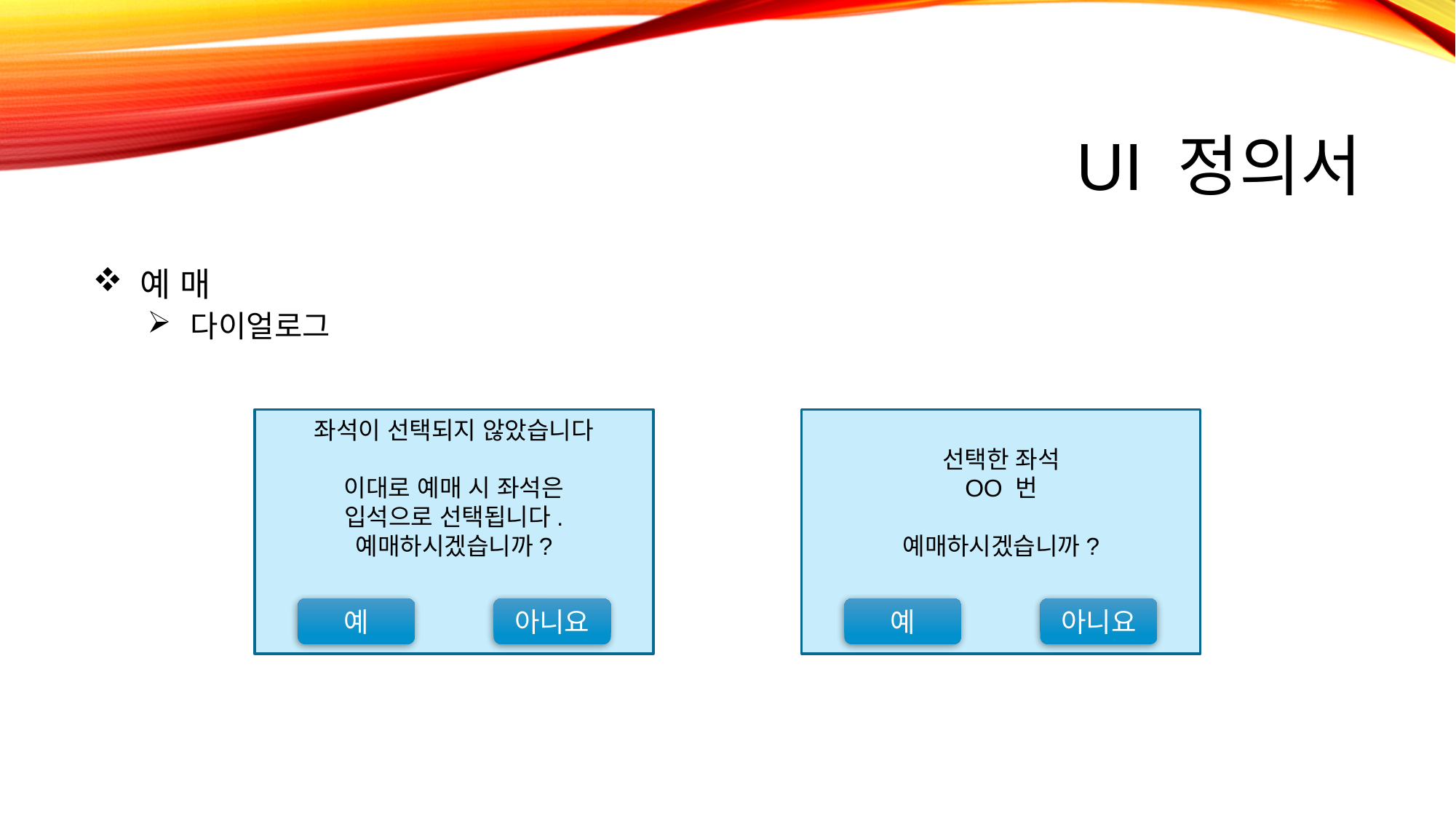

# ui 정의서
 예 매
 다이얼로그
좌석이 선택되지 않았습니다

이대로 예매 시 좌석은
입석으로 선택됩니다.
예매하시겠습니까?

선택한 좌석
OO 번

예매하시겠습니까?

아니요
아니요
예
예